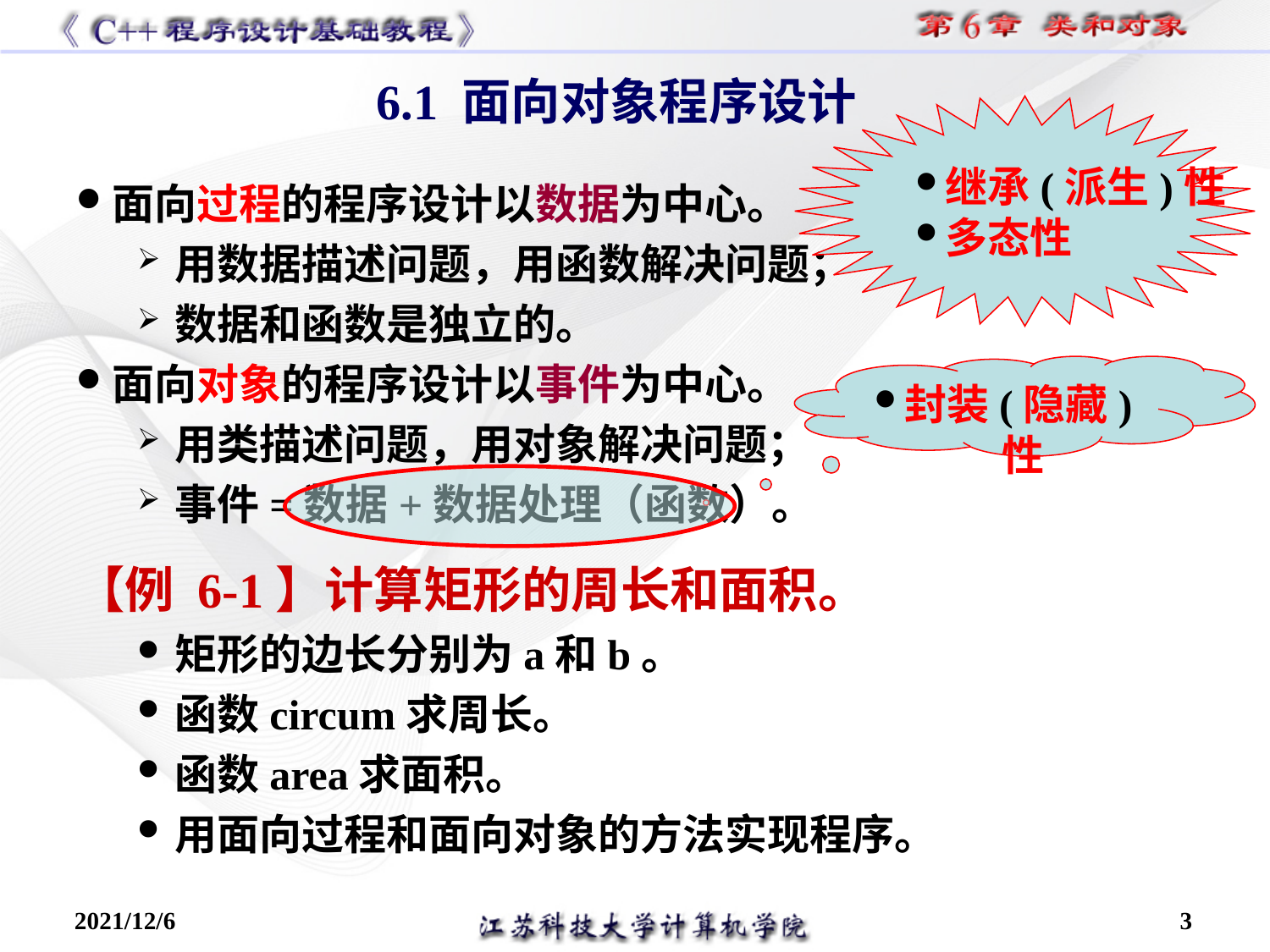

6.1 面向对象程序设计
继承(派生)性
多态性
面向过程的程序设计以数据为中心。
用数据描述问题，用函数解决问题；
数据和函数是独立的。
面向对象的程序设计以事件为中心。
用类描述问题，用对象解决问题；
事件=数据+数据处理（函数）。
【例 6-1】计算矩形的周长和面积。
矩形的边长分别为a和b。
函数circum求周长。
函数area求面积。
用面向过程和面向对象的方法实现程序。
封装(隐藏)性